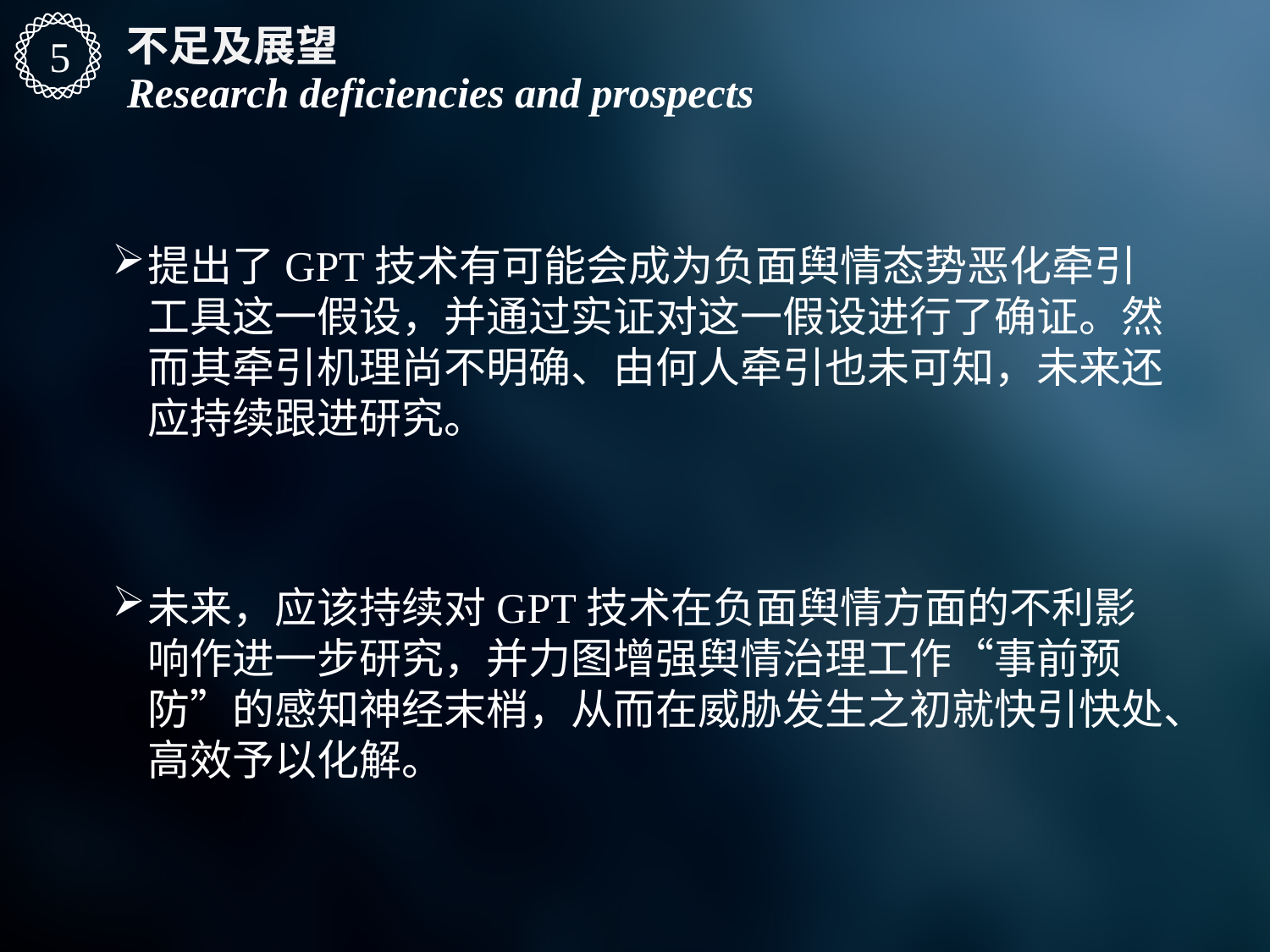

不足及展望
5
Research deficiencies and prospects
提出了GPT技术有可能会成为负面舆情态势恶化牵引工具这一假设，并通过实证对这一假设进行了确证。然而其牵引机理尚不明确、由何人牵引也未可知，未来还应持续跟进研究。
未来，应该持续对GPT技术在负面舆情方面的不利影响作进一步研究，并力图增强舆情治理工作“事前预防”的感知神经末梢，从而在威胁发生之初就快引快处、高效予以化解。